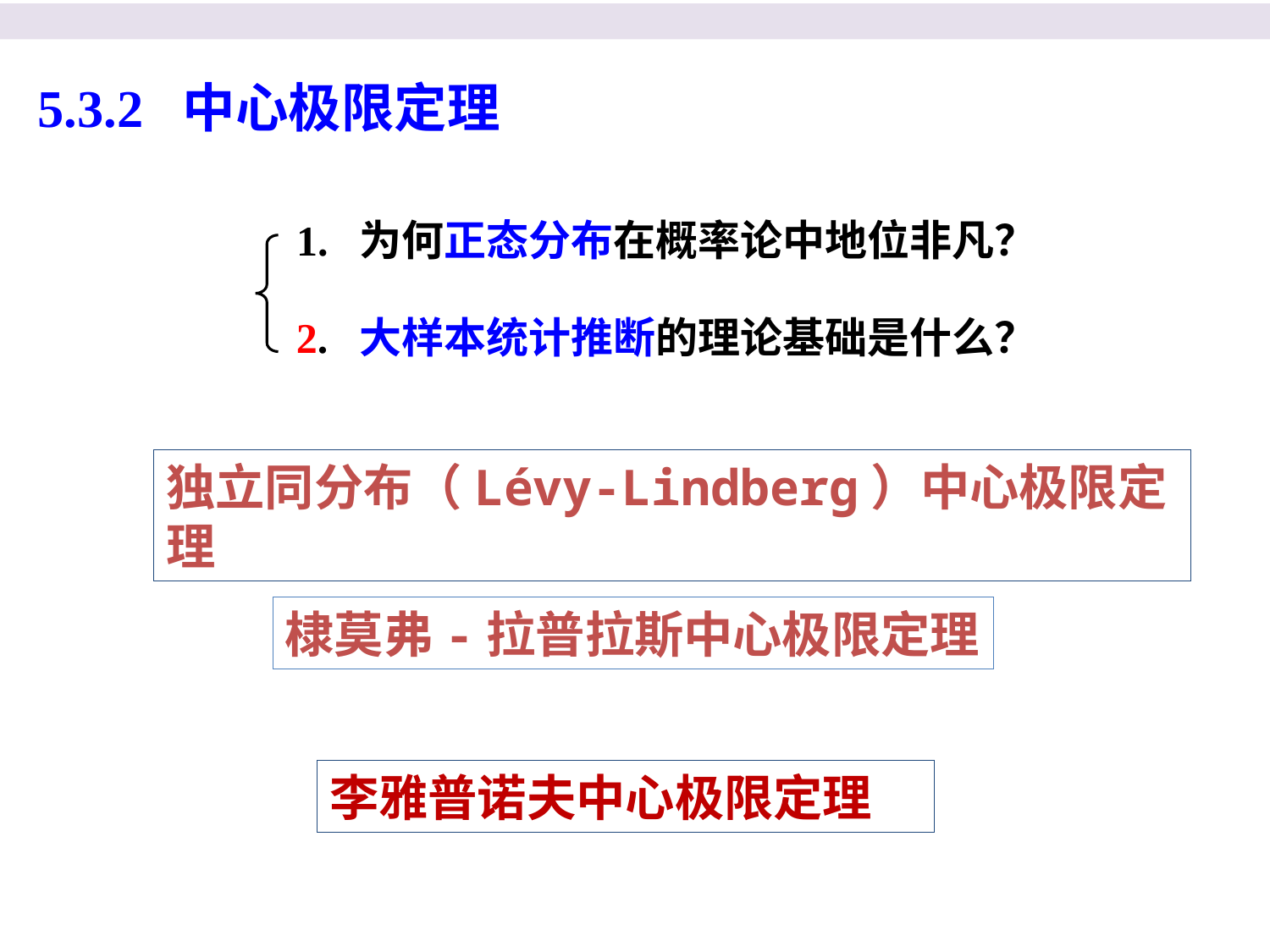

5.3.2  中心极限定理
1.  为何正态分布在概率论中地位非凡？

2.  大样本统计推断的理论基础是什么？
独立同分布（Lévy-Lindberg）中心极限定理
棣莫弗-拉普拉斯中心极限定理
李雅普诺夫中心极限定理